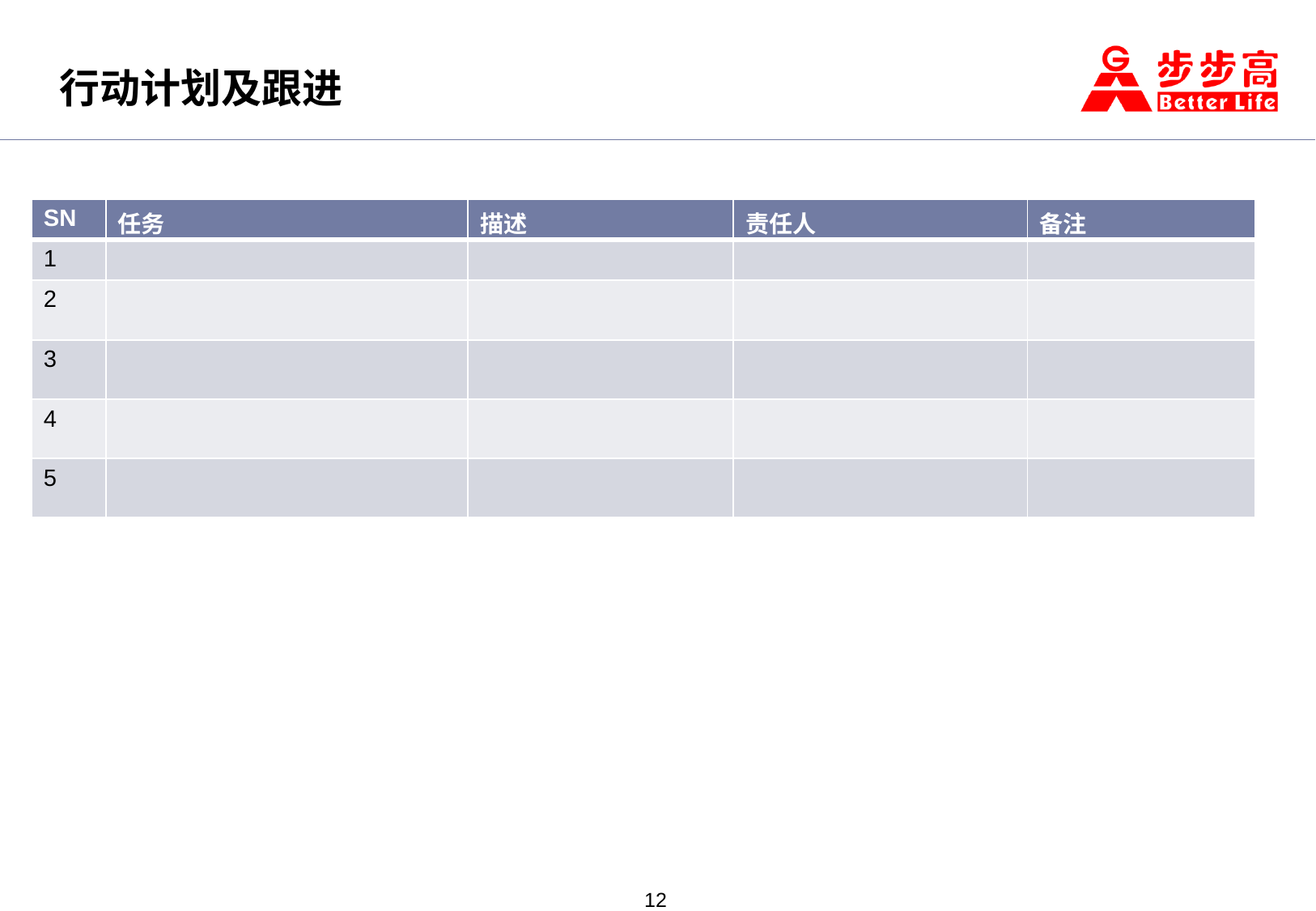

行动计划及跟进
| SN | 任务 | 描述 | 责任人 | 备注 |
| --- | --- | --- | --- | --- |
| 1 |  |  |  |  |
| 2 |  |  |  |  |
| 3 |  |  |  |  |
| 4 |  |  |  |  |
| 5 |  |  |  |  |